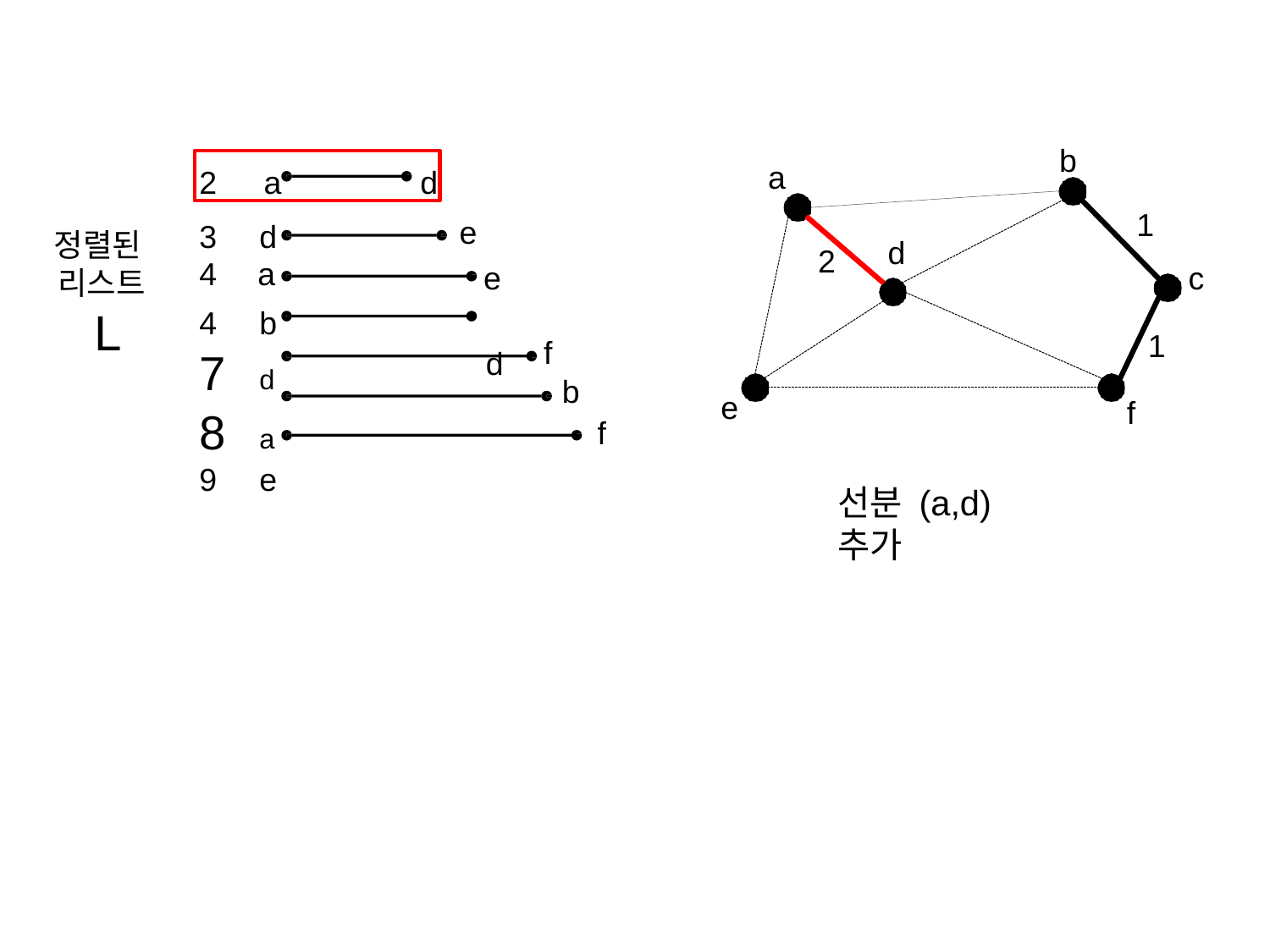

b
2	a	d
a

1
e

d
a
4	b
d
a
e
정렬된  리스트
L

d
2
e  d
c

1
f

b

e

f

f

선분 (a,d)
추가